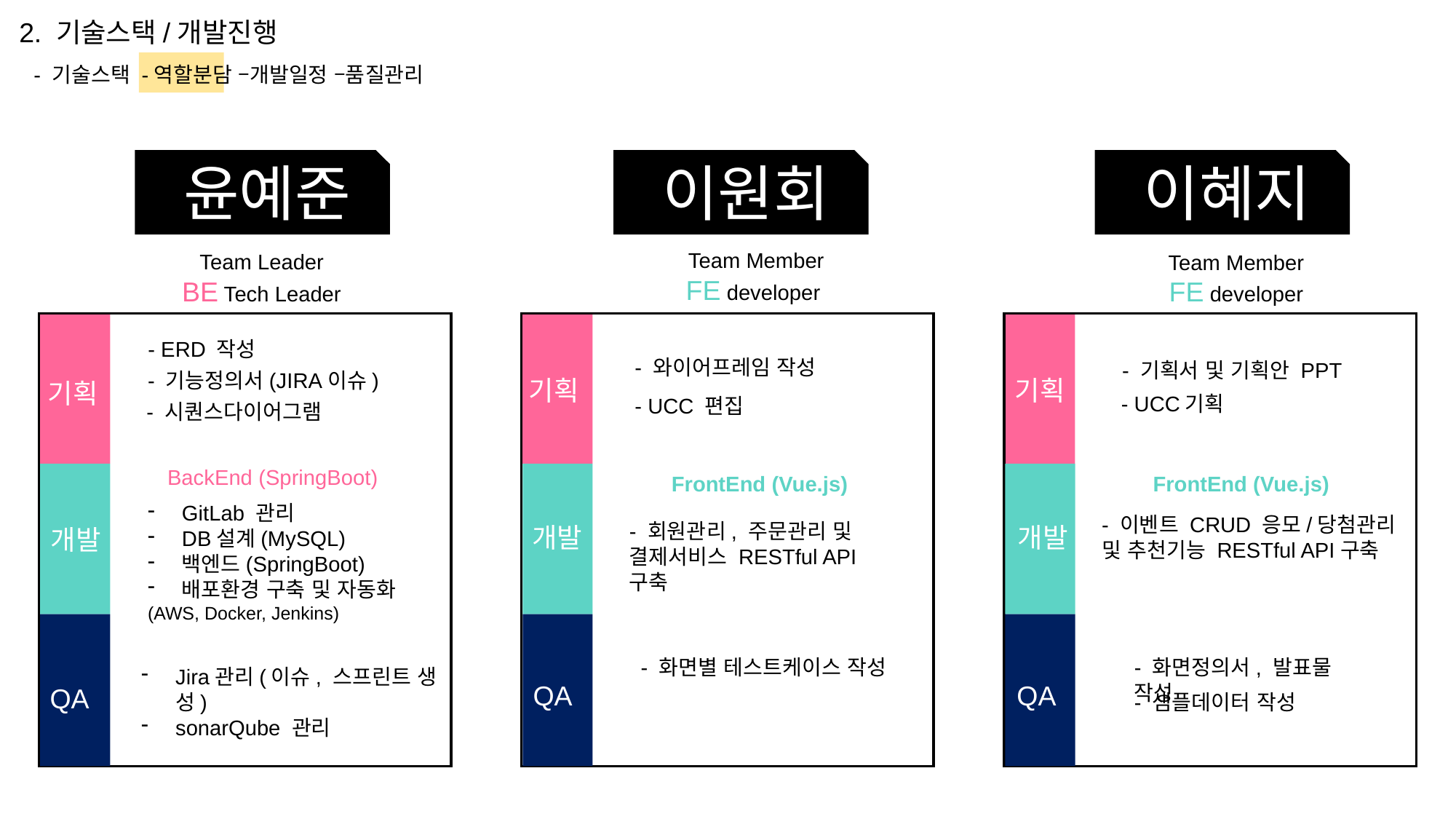

2. 기술스택/개발진행

- 기술스택 -역할분담 –개발일정 –품질관리

윤예준

이원회

이혜지
Team Member
FE developer
Team Leader
BE Tech Leader
Team Member
FE developer

- ERD 작성
- 와이어프레임 작성
- 기획서 및 기획안 PPT
- 기능정의서(JIRA이슈)
기획
기획
기획
- UCC기획
- UCC 편집
- 시퀀스다이어그램
BackEnd (SpringBoot)
FrontEnd (Vue.js)
FrontEnd (Vue.js)
GitLab 관리
DB설계(MySQL)
백엔드(SpringBoot)
배포환경 구축 및 자동화
(AWS, Docker, Jenkins)
- 이벤트 CRUD 응모/당첨관리 및 추천기능 RESTful API구축
- 회원관리, 주문관리 및 결제서비스 RESTful API 구축
개발
개발
개발
- 화면별 테스트케이스 작성
- 화면정의서, 발표물 작성
Jira관리(이슈, 스프린트 생성)
sonarQube 관리
QA
QA
QA
- 샘플데이터 작성